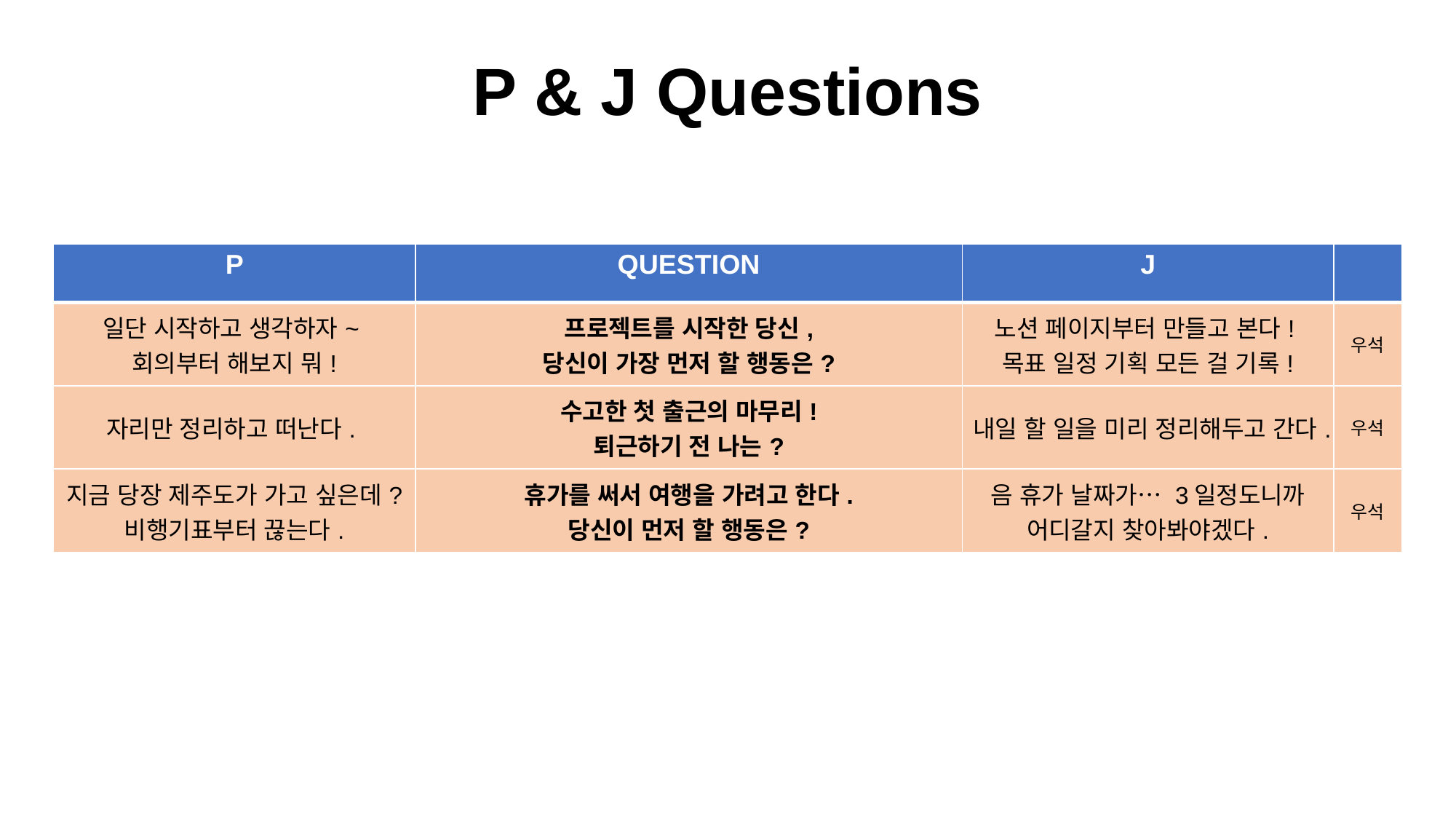

# P & J Questions
| P | QUESTION | J |  |
| --- | --- | --- | --- |
| 일단 시작하고 생각하자~ 회의부터 해보지 뭐! | 프로젝트를 시작한 당신, 당신이 가장 먼저 할 행동은? | 노션 페이지부터 만들고 본다! 목표 일정 기획 모든 걸 기록! | 우석 |
| 자리만 정리하고 떠난다. | 수고한 첫 출근의 마무리! 퇴근하기 전 나는? | 내일 할 일을 미리 정리해두고 간다. | 우석 |
| 지금 당장 제주도가 가고 싶은데? 비행기표부터 끊는다. | 휴가를 써서 여행을 가려고 한다. 당신이 먼저 할 행동은? | 음 휴가 날짜가… 3일정도니까 어디갈지 찾아봐야겠다. | 우석 |